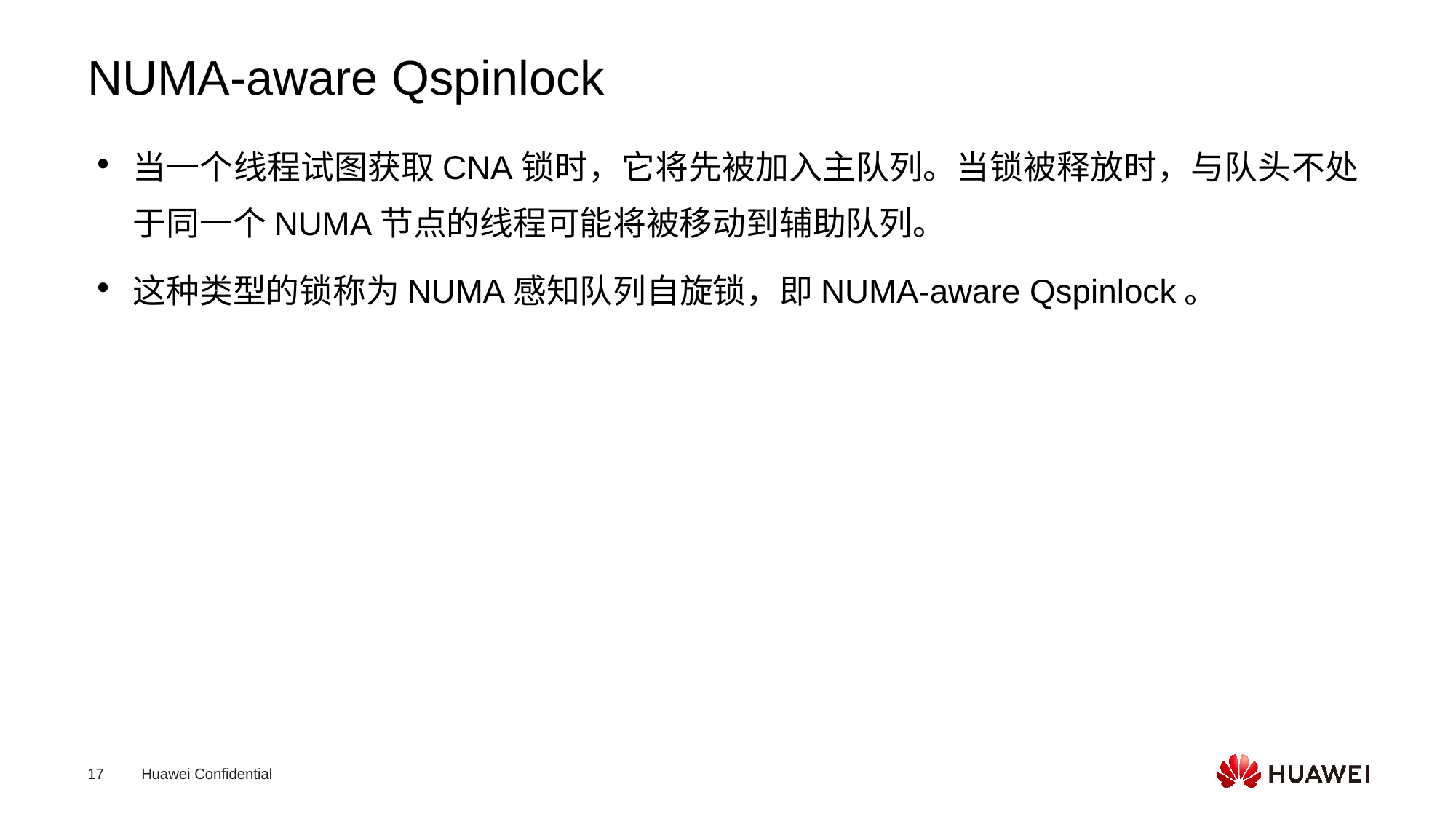

# NUMA-aware Qspinlock
当一个线程试图获取CNA锁时，它将先被加入主队列。当锁被释放时，与队头不处于同一个NUMA节点的线程可能将被移动到辅助队列。
这种类型的锁称为NUMA感知队列自旋锁，即NUMA-aware Qspinlock。